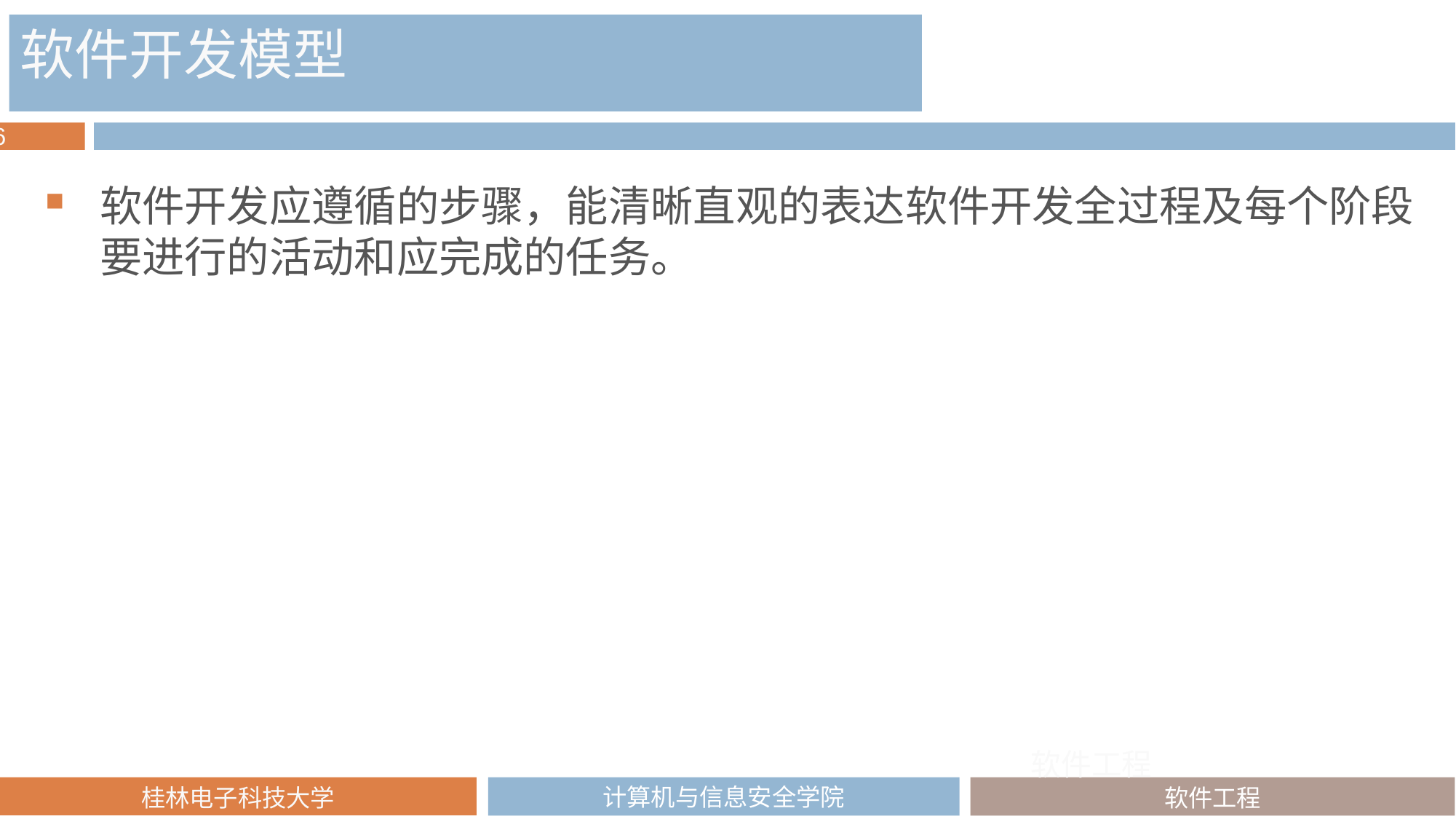

软件开发模型
软件开发应遵循的步骤，能清晰直观的表达软件开发全过程及每个阶段要进行的活动和应完成的任务。
软件工程